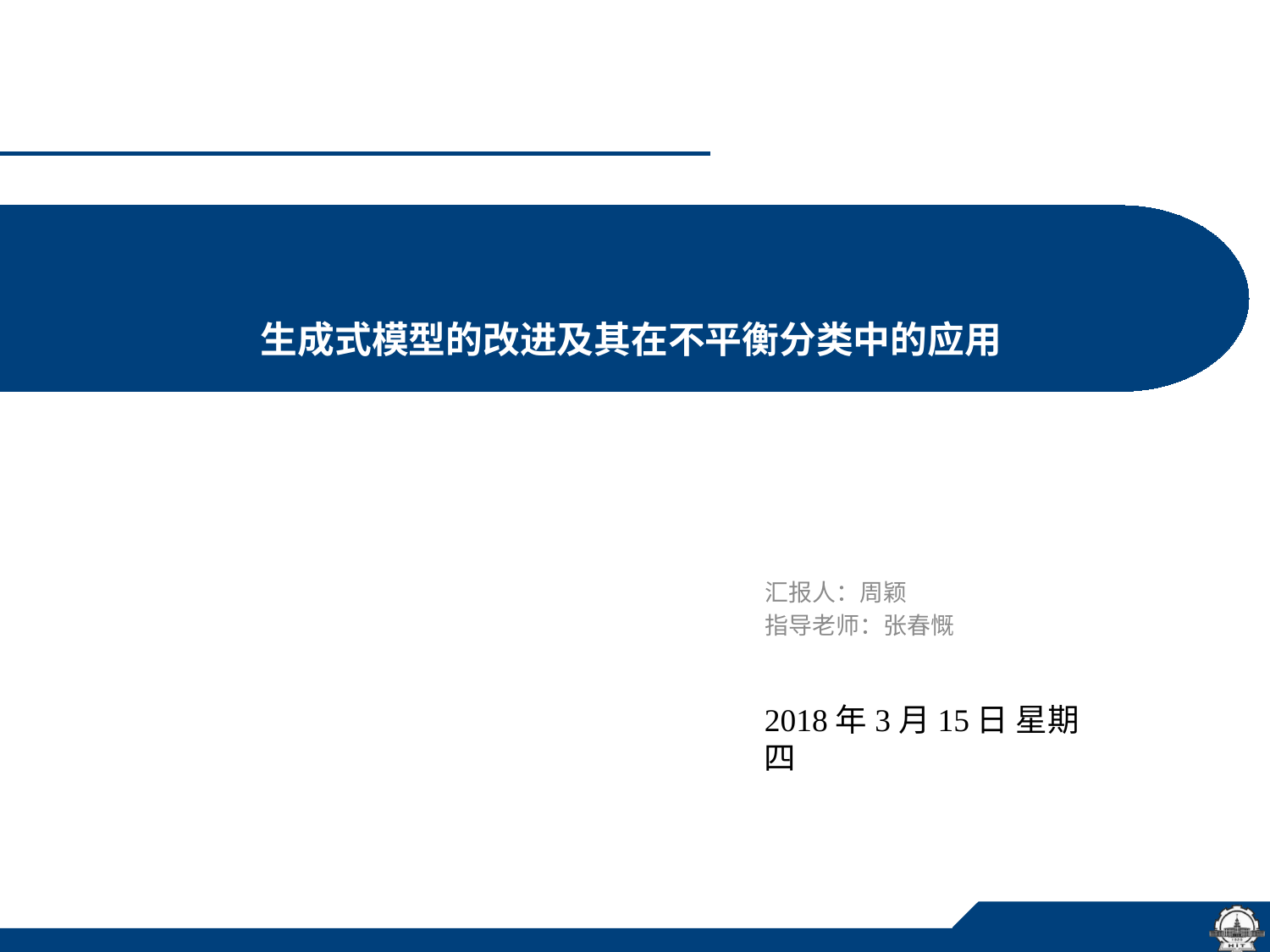

# 生成式模型的改进及其在不平衡分类中的应用
汇报人：周颖
指导老师：张春慨
2018年3月15日 星期四